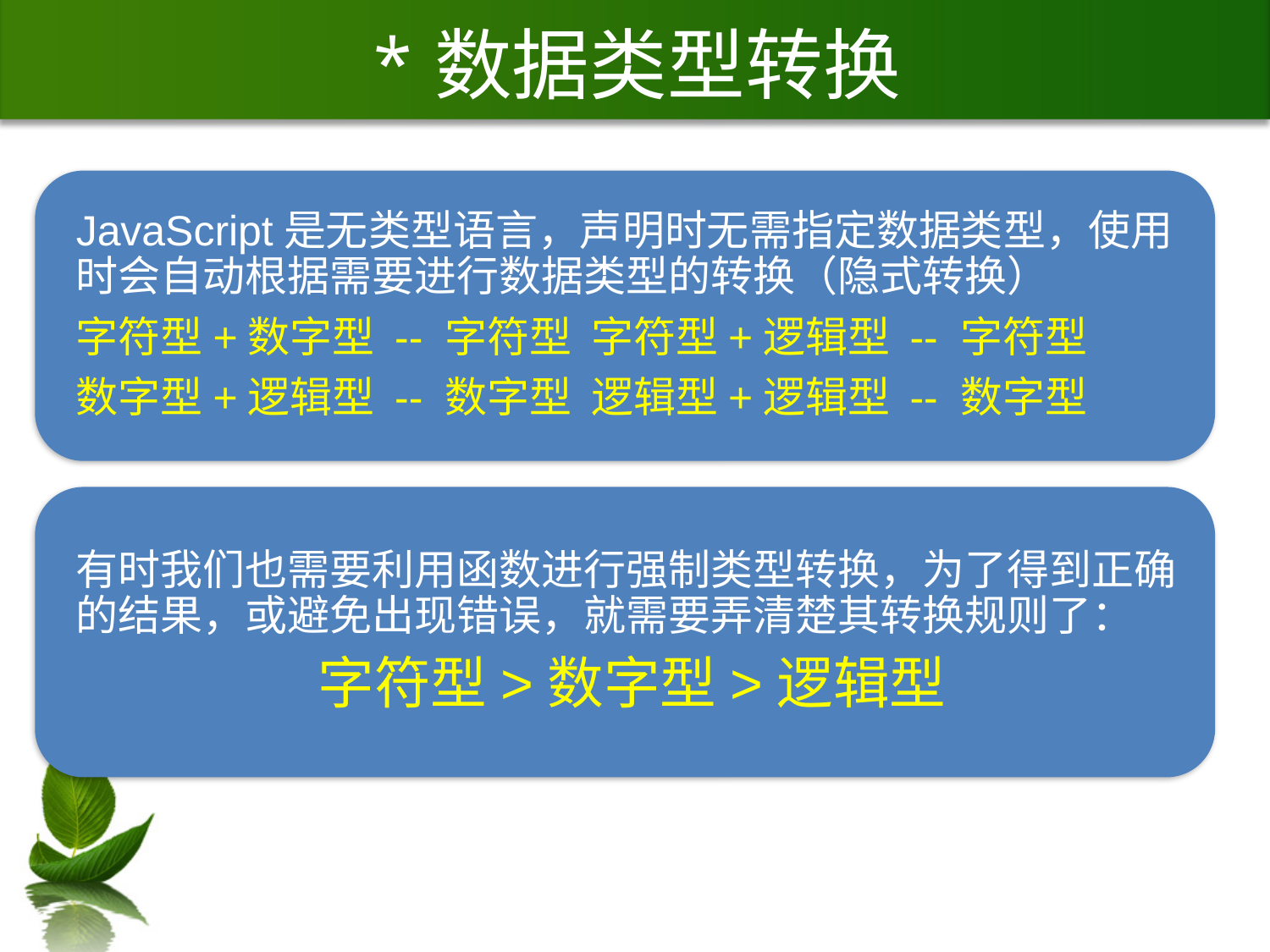

# *数据类型转换
JavaScript是无类型语言，声明时无需指定数据类型，使用时会自动根据需要进行数据类型的转换（隐式转换）
字符型+数字型 -- 字符型  字符型+逻辑型 -- 字符型
数字型+逻辑型 -- 数字型  逻辑型+逻辑型 -- 数字型
有时我们也需要利用函数进行强制类型转换，为了得到正确的结果，或避免出现错误，就需要弄清楚其转换规则了：
字符型>数字型>逻辑型